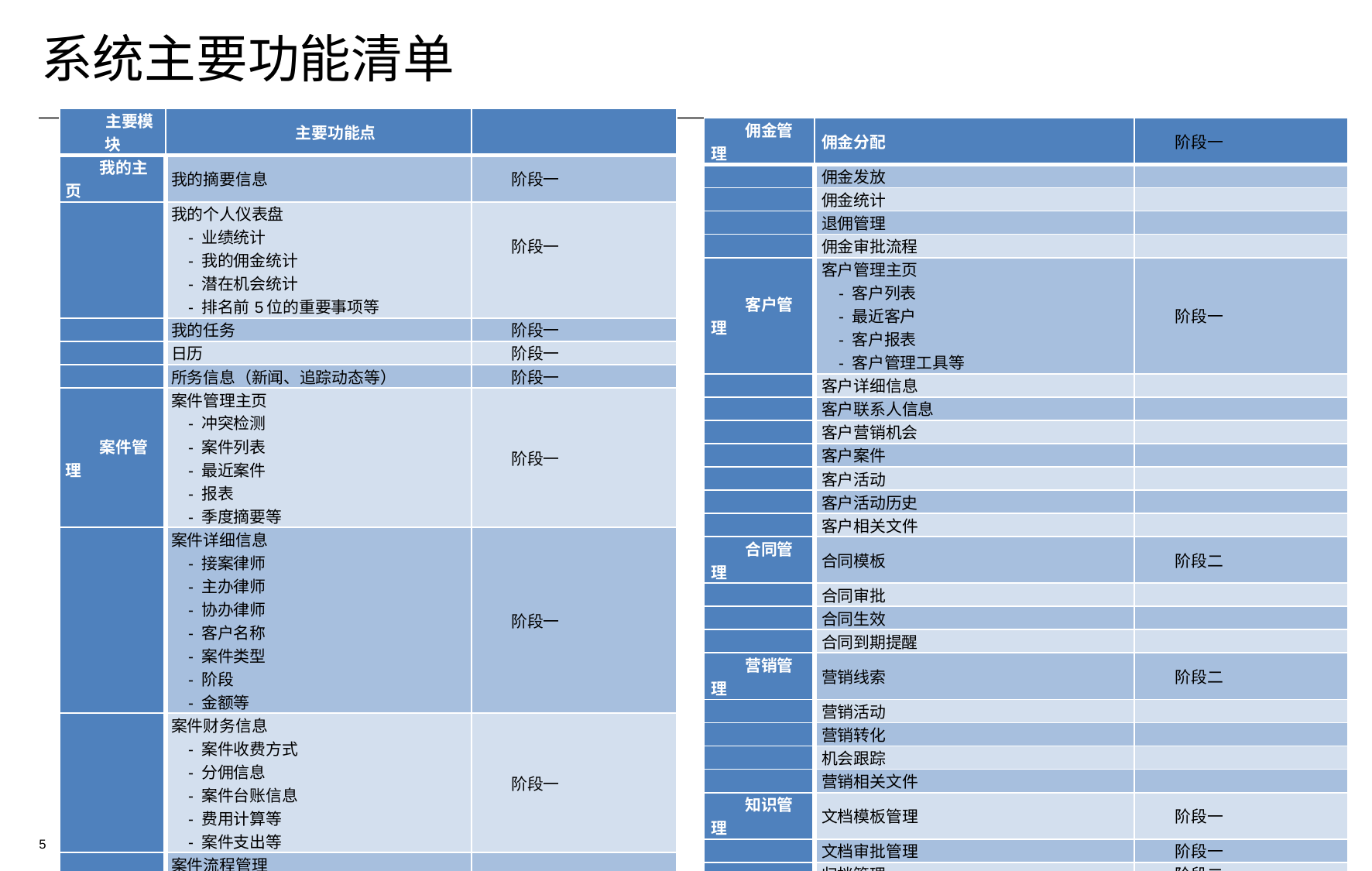

# 系统主要功能清单
| 主要模块 | 主要功能点 |  |
| --- | --- | --- |
| 我的主页 | 我的摘要信息 | 阶段一 |
|  | 我的个人仪表盘 - 业绩统计 - 我的佣金统计 - 潜在机会统计 - 排名前5位的重要事项等 | 阶段一 |
|  | 我的任务 | 阶段一 |
|  | 日历 | 阶段一 |
|  | 所务信息（新闻、追踪动态等） | 阶段一 |
| 案件管理 | 案件管理主页 - 冲突检测 - 案件列表 - 最近案件 - 报表 - 季度摘要等 | 阶段一 |
|  | 案件详细信息 - 接案律师 - 主办律师 - 协办律师 - 客户名称 - 案件类型 - 阶段 - 金额等 | 阶段一 |
|  | 案件财务信息 - 案件收费方式 - 分佣信息 - 案件台账信息 - 费用计算等 - 案件支出等 | 阶段一 |
|  | 案件流程管理 - 收案登记 - 收案审批 - 案件跟踪 - 收款计划 | 阶段一 |
|  | 联系人信息 | 阶段一 |
|  | 未处理活动 | 阶段一 |
|  | 活动历史 | 阶段一 |
|  | 机构信息 - 受理机关 - 侦察机关 - 审计机构等 | 阶段一 |
|  | 案件相关文件 | 阶段一 |
| 佣金管理 | 佣金分配 | 阶段一 |
| --- | --- | --- |
|  | 佣金发放 |  |
|  | 佣金统计 |  |
|  | 退佣管理 |  |
|  | 佣金审批流程 |  |
| 客户管理 | 客户管理主页 - 客户列表 - 最近客户 - 客户报表 - 客户管理工具等 | 阶段一 |
|  | 客户详细信息 |  |
|  | 客户联系人信息 |  |
|  | 客户营销机会 |  |
|  | 客户案件 |  |
|  | 客户活动 |  |
|  | 客户活动历史 |  |
|  | 客户相关文件 |  |
| 合同管理 | 合同模板 | 阶段二 |
|  | 合同审批 |  |
|  | 合同生效 |  |
|  | 合同到期提醒 |  |
| 营销管理 | 营销线索 | 阶段二 |
|  | 营销活动 |  |
|  | 营销转化 |  |
|  | 机会跟踪 |  |
|  | 营销相关文件 |  |
| 知识管理 | 文档模板管理 | 阶段一 |
|  | 文档审批管理 | 阶段一 |
|  | 归档管理 | 阶段二 |
| 系统管理 | 用户管理 | 阶段一 |
|  | 权限管理 | 阶段一 |
5